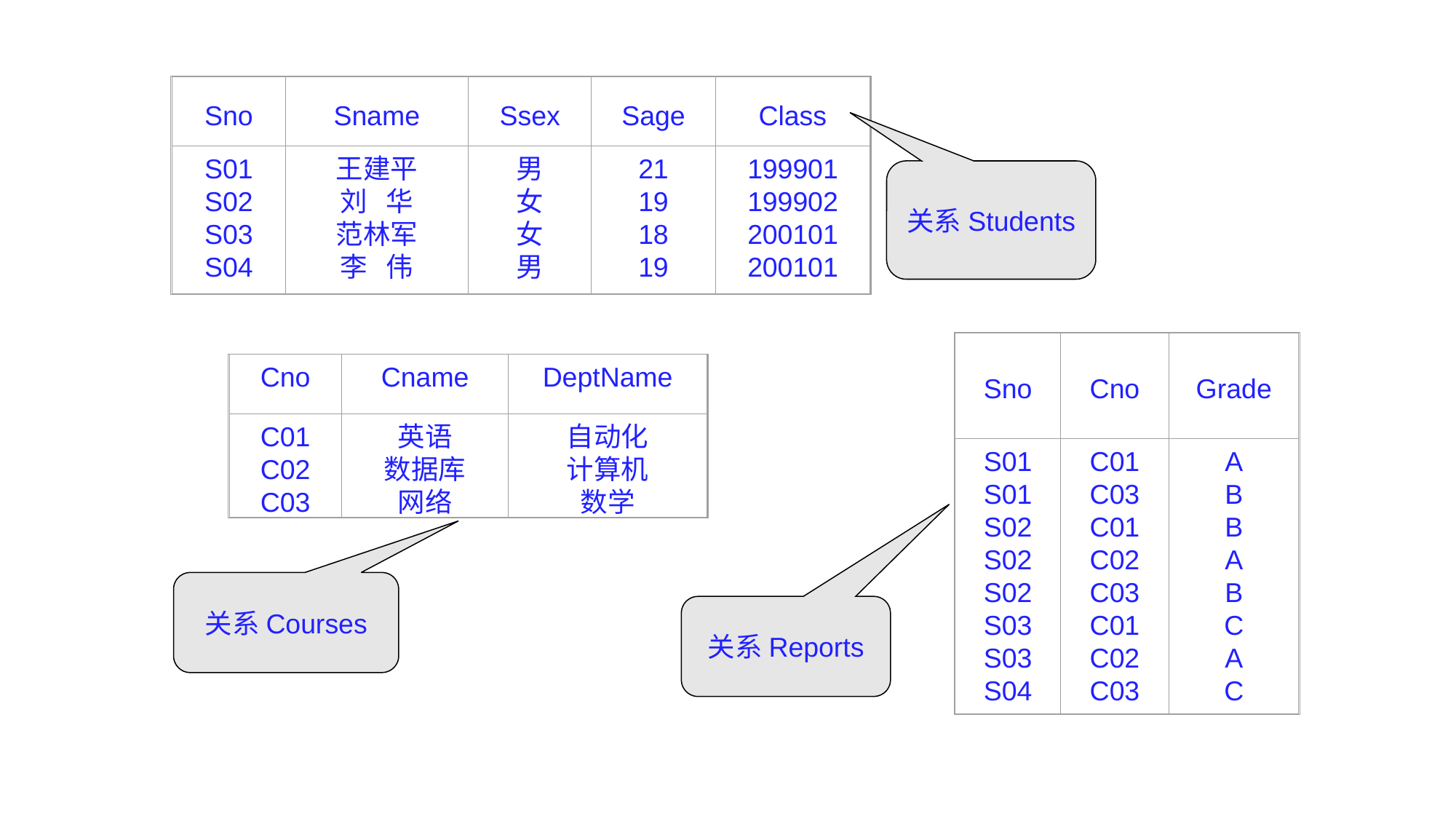

Sno

Sname

Ssex

Sage

Class

S01
S02
S03
S04

王建平
刘   华
范林军
李   伟

男
女
女
男

21
19
18
19

199901
199902
200101
200101

关系Students

Sno

Cno

Grade

S01
S01
S02
S02
S02
S03
S03
S04

C01
C03
C01
C02
C03
C01
C02
C03

A
B
B
A
B
C
A
C

Cno

Cname

DeptName

C01
C02
C03

英语
数据库
网络

自动化
计算机
数学

关系Courses
关系Reports